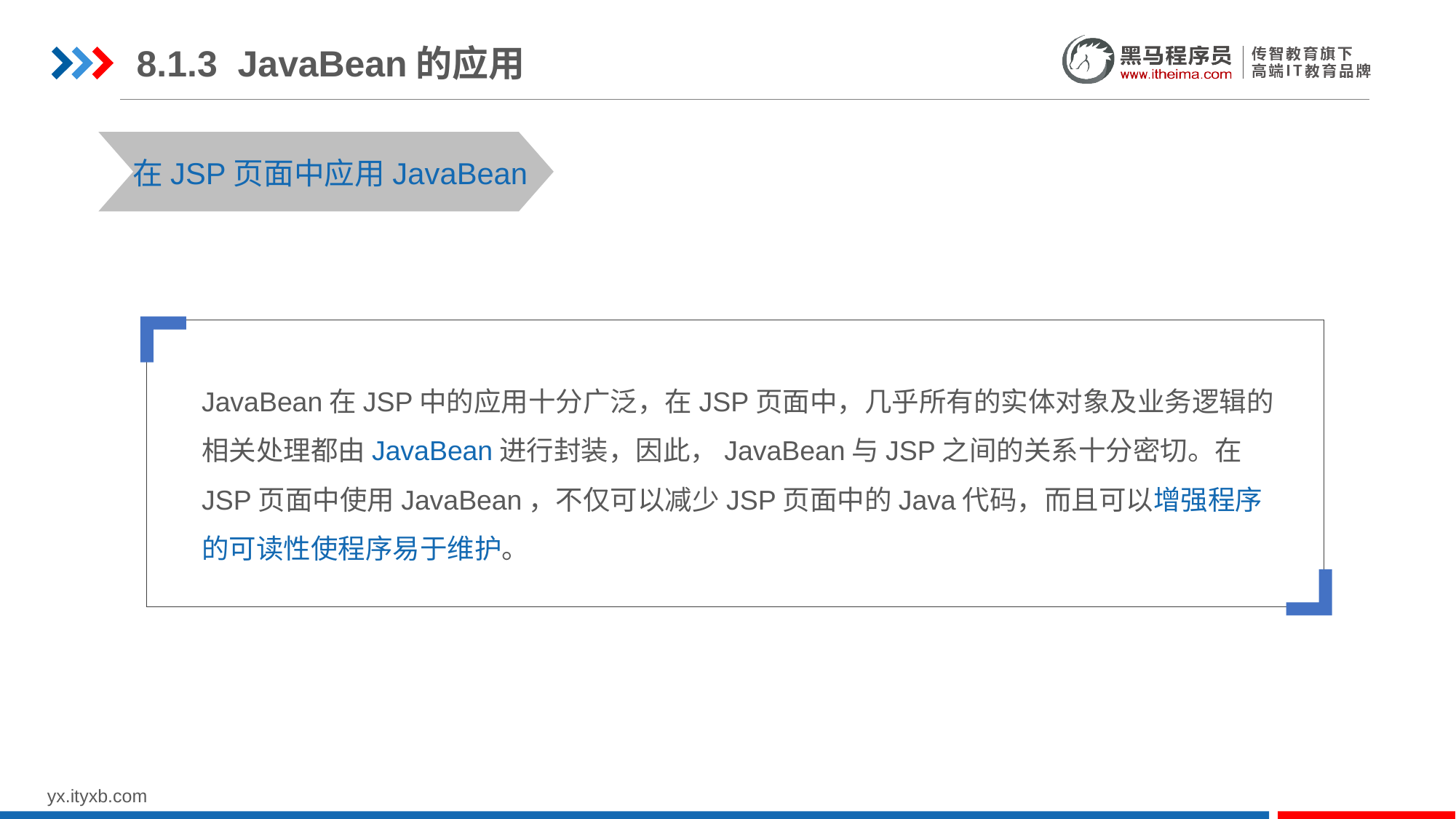

8.1.3  JavaBean的应用

在JSP页面中应用JavaBean

JavaBean在JSP中的应用十分广泛，在JSP页面中，几乎所有的实体对象及业务逻辑的相关处理都由JavaBean进行封装，因此，JavaBean与JSP之间的关系十分密切。在JSP页面中使用JavaBean，不仅可以减少JSP页面中的Java代码，而且可以增强程序的可读性使程序易于维护。